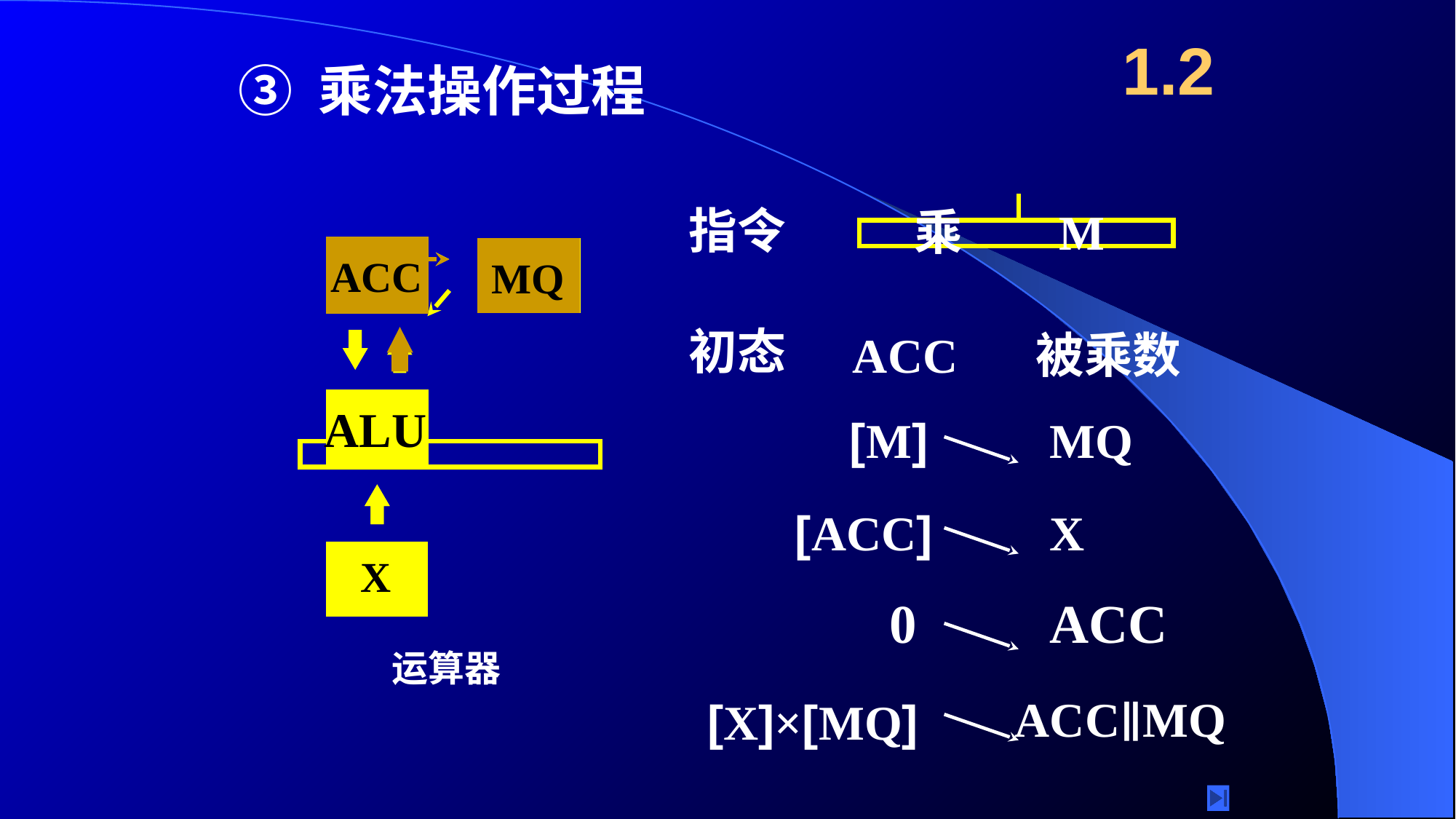

1.2
③ 乘法操作过程

指令
乘
M

ACC

MQ

ACC∥MQ

0
0
ACC

ACC
MQ

ALU

X
运算器

ACC
初态
ACC     被乘数

MQ
[M]
MQ

ALU

[X]×[MQ]
[ACC]
X

X